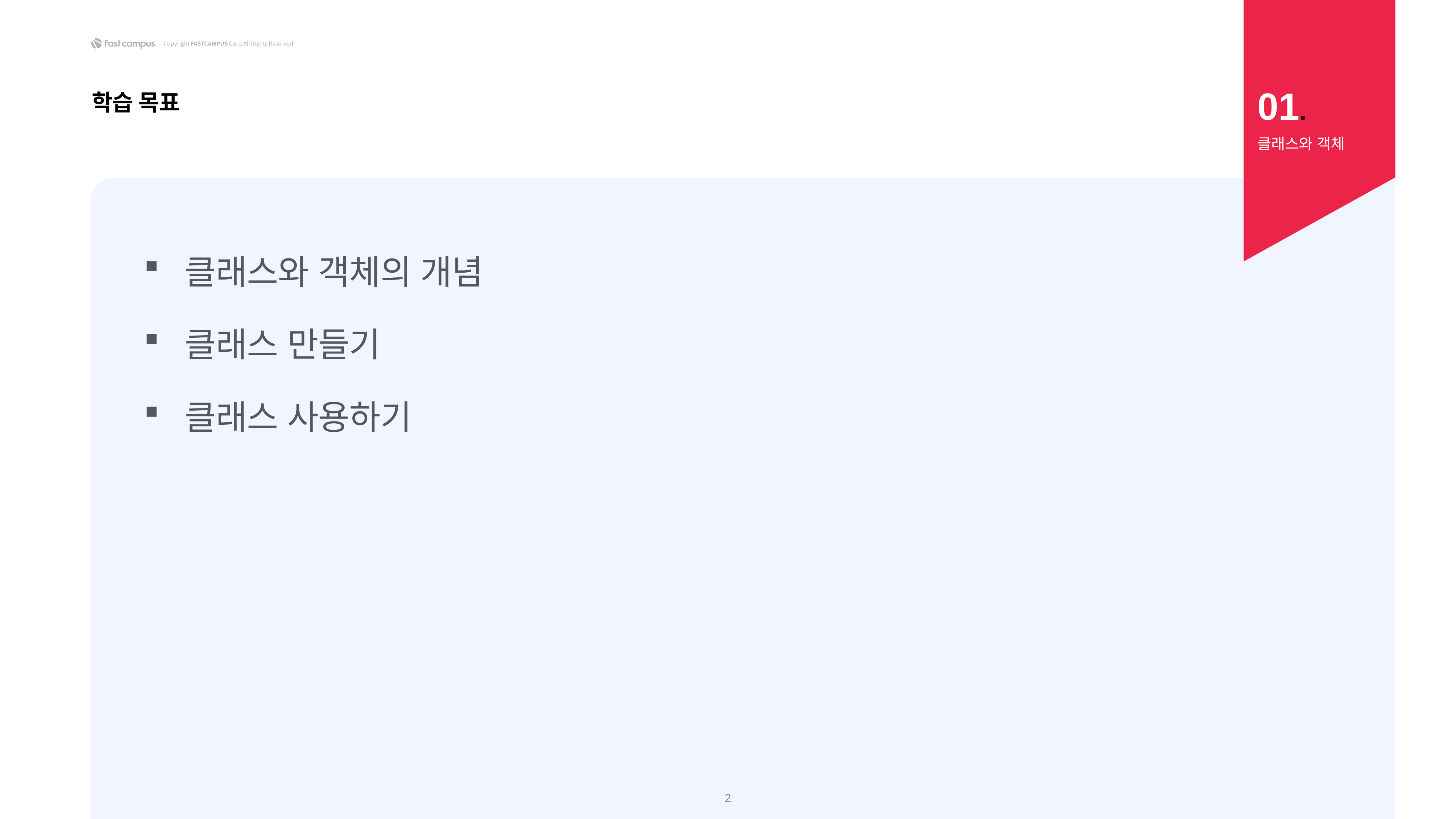

01.
학습 목표
클래스와 객체
클래스와 객체의 개념
클래스 만들기
클래스 사용하기
2